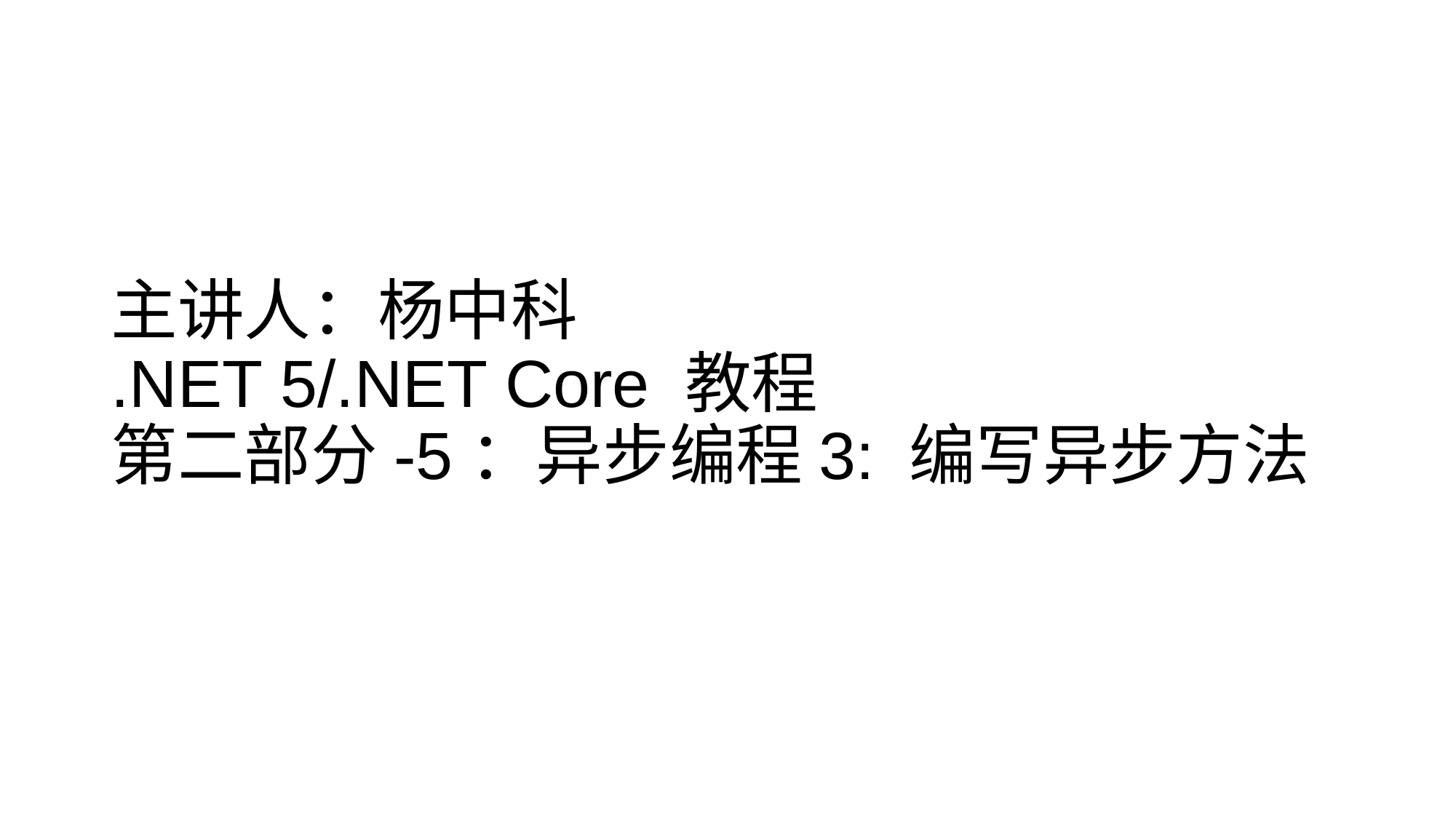

# 主讲人：杨中科 .NET 5/.NET Core 教程 第二部分-5：异步编程3: 编写异步方法